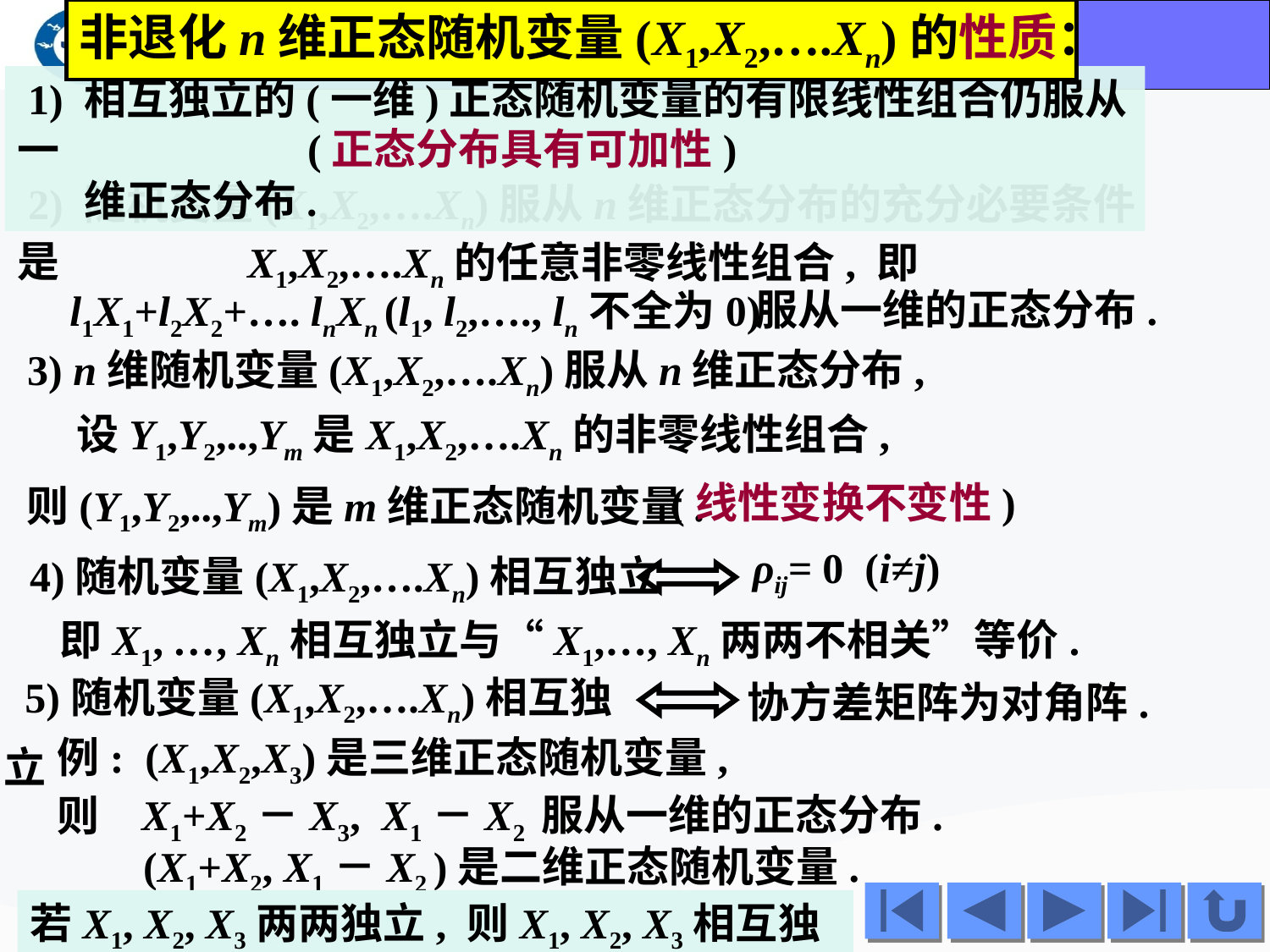

非退化n维正态随机变量(X1,X2,….Xn)的性质：
 1) 相互独立的(一维)正态随机变量的有限线性组合仍服从一
      维正态分布.
(正态分布具有可加性)
 2) 随机变量(X1,X2,….Xn)服从n维正态分布的充分必要条件是
X1,X2,….Xn的任意非零线性组合, 即
服从一维的正态分布.
l1X1+l2X2+…. lnXn (l1, l2,…., ln不全为0)
 3) n维随机变量(X1,X2,….Xn)服从n维正态分布,
设Y1,Y2,..,Ym是X1,X2,….Xn的非零线性组合,
(线性变换不变性)
则(Y1,Y2,..,Ym)是m维正态随机变量.
ρij= 0  (i≠j)
   4)随机变量(X1,X2,….Xn)相互独立

即X1, …, Xn相互独立与“X1,…, Xn两两不相关”等价.
  5)随机变量(X1,X2,….Xn)相互独立
协方差矩阵为对角阵.

例:  (X1,X2,X3)是三维正态随机变量, 则
X1+X2－X3,  X1－X2 服从一维的正态分布.
(X1+X2, X1－X2 )是二维正态随机变量.
若X1, X2, X3两两独立, 则X1, X2, X3相互独立.